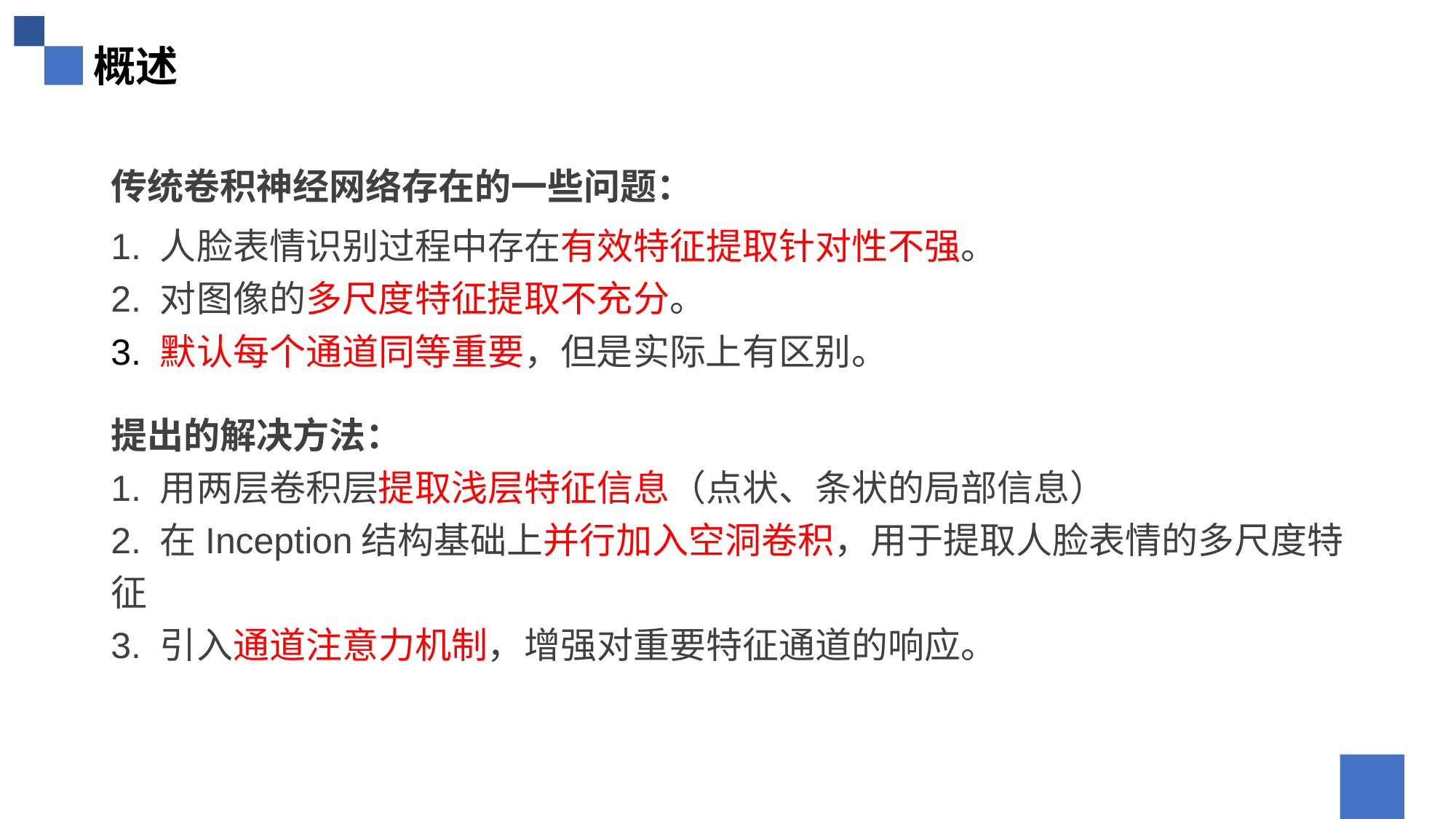

概述
传统卷积神经网络存在的一些问题：
1. 人脸表情识别过程中存在有效特征提取针对性不强。
2. 对图像的多尺度特征提取不充分。
3. 默认每个通道同等重要，但是实际上有区别。
提出的解决方法：
1. 用两层卷积层提取浅层特征信息（点状、条状的局部信息）
2. 在Inception结构基础上并行加入空洞卷积，用于提取人脸表情的多尺度特征
3. 引入通道注意力机制，增强对重要特征通道的响应。